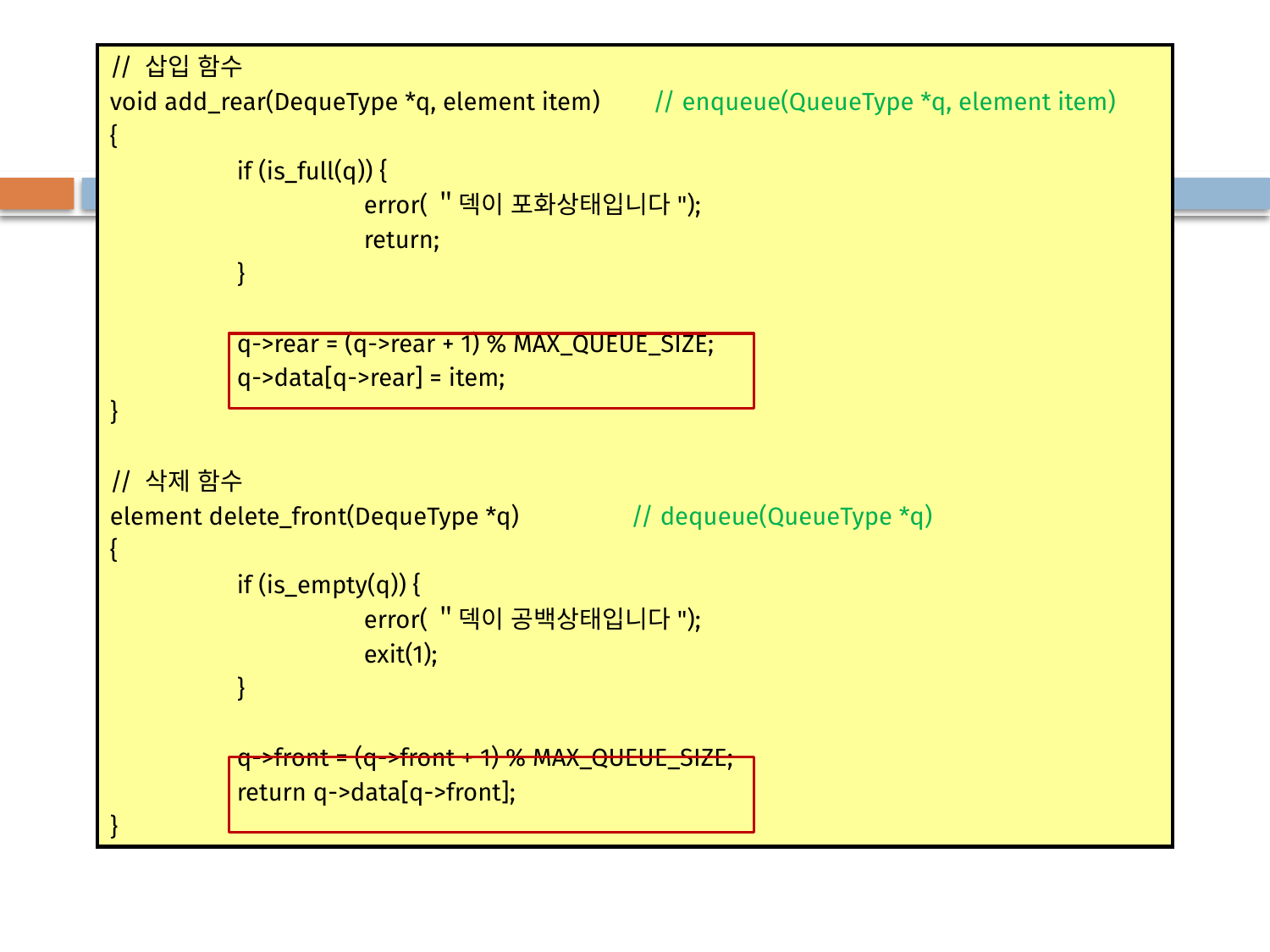

# 프로그램
// 삽입 함수
void add_rear(DequeType *q, element item)        // enqueue(QueueType *q, element item)
{
	if (is_full(q)) {
		error(＂덱이 포화상태입니다");
		return;
	}

	q->rear = (q->rear + 1) % MAX_QUEUE_SIZE;
	q->data[q->rear] = item;
}

// 삭제 함수
element delete_front(DequeType *q)                 // dequeue(QueueType *q)
{
	if (is_empty(q)) {
		error(＂덱이 공백상태입니다");
		exit(1);
	}

	q->front = (q->front + 1) % MAX_QUEUE_SIZE;
	return q->data[q->front];
}